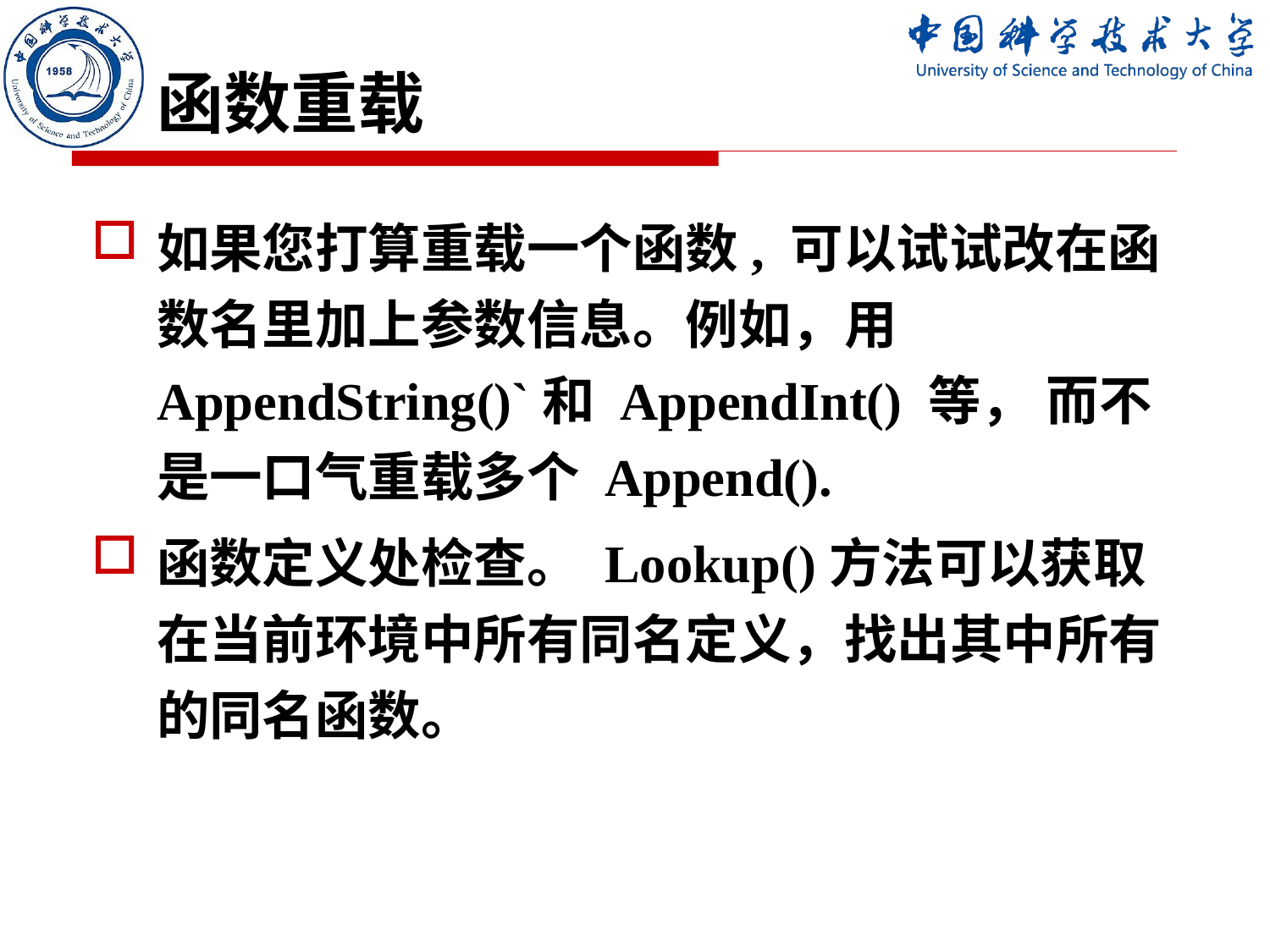

# 函数重载
如果您打算重载一个函数, 可以试试改在函数名里加上参数信息。例如，用 AppendString()`和 AppendInt() 等， 而不是一口气重载多个 Append().
函数定义处检查。 Lookup()方法可以获取在当前环境中所有同名定义，找出其中所有的同名函数。

23